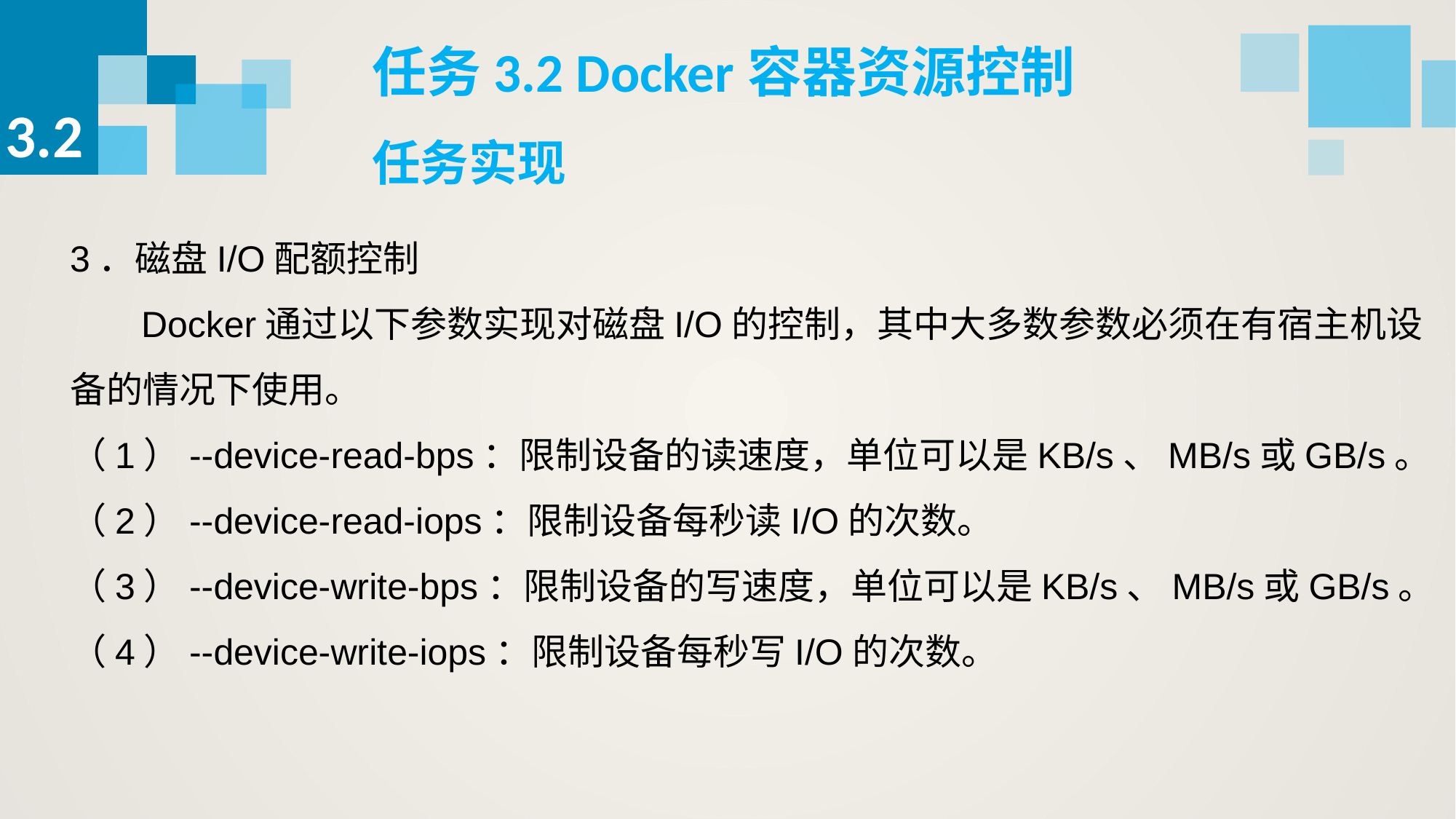

任务3.2 Docker容器资源控制
3.2
任务实现
3．磁盘I/O配额控制
       Docker通过以下参数实现对磁盘I/O的控制，其中大多数参数必须在有宿主机设备的情况下使用。
（1）--device-read-bps：限制设备的读速度，单位可以是KB/s、MB/s或GB/s。
（2）--device-read-iops：限制设备每秒读I/O的次数。
（3）--device-write-bps：限制设备的写速度，单位可以是KB/s、MB/s或GB/s。
（4）--device-write-iops：限制设备每秒写I/O的次数。